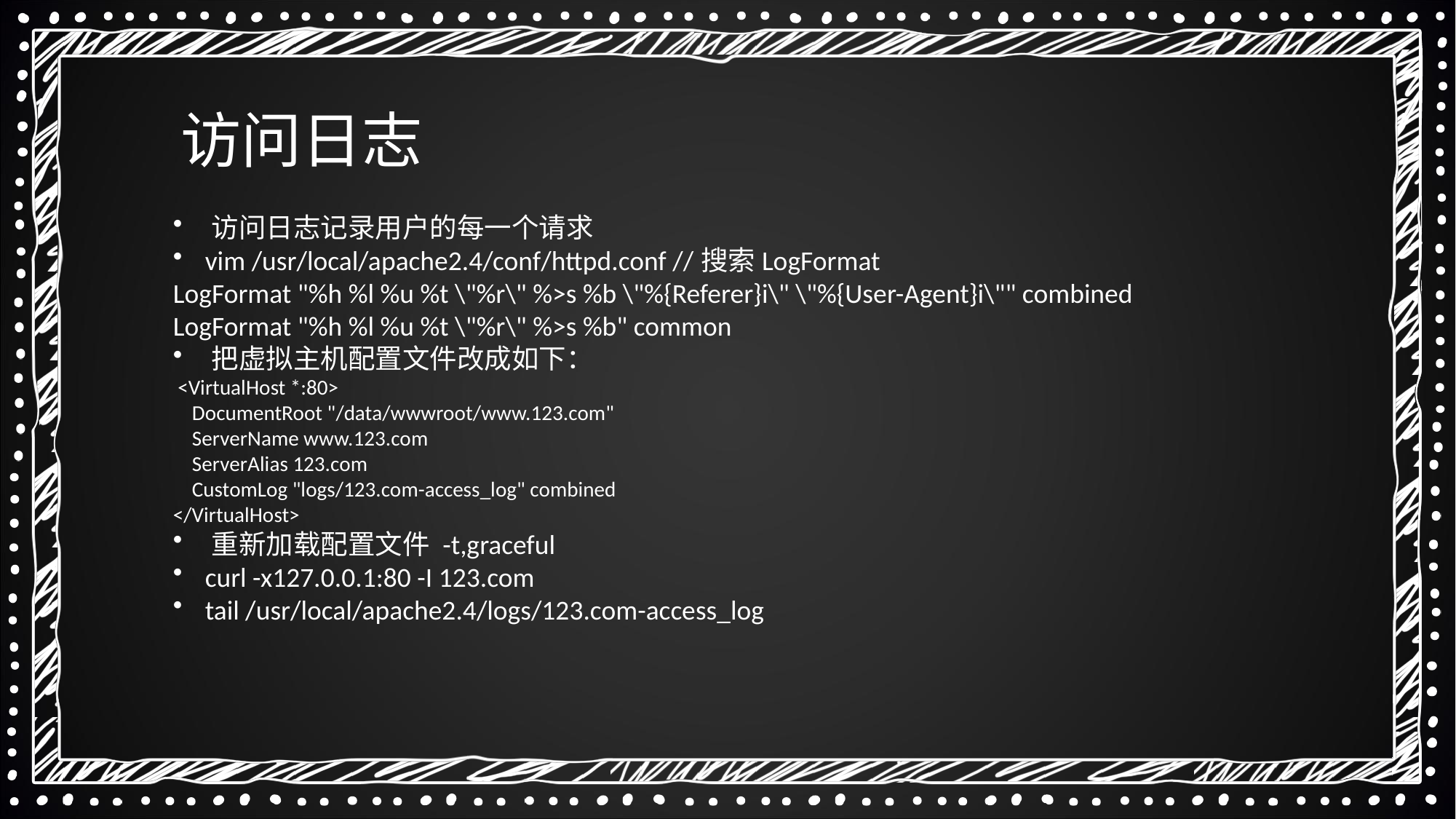

访问日志
 访问日志记录用户的每一个请求
 vim /usr/local/apache2.4/conf/httpd.conf //搜索LogFormat
LogFormat "%h %l %u %t \"%r\" %>s %b \"%{Referer}i\" \"%{User-Agent}i\"" combined
LogFormat "%h %l %u %t \"%r\" %>s %b" common
 把虚拟主机配置文件改成如下：
 <VirtualHost *:80>
    DocumentRoot "/data/wwwroot/www.123.com"
    ServerName www.123.com
    ServerAlias 123.com
    CustomLog "logs/123.com-access_log" combined
</VirtualHost>
 重新加载配置文件 -t,graceful
 curl -x127.0.0.1:80 -I 123.com
 tail /usr/local/apache2.4/logs/123.com-access_log